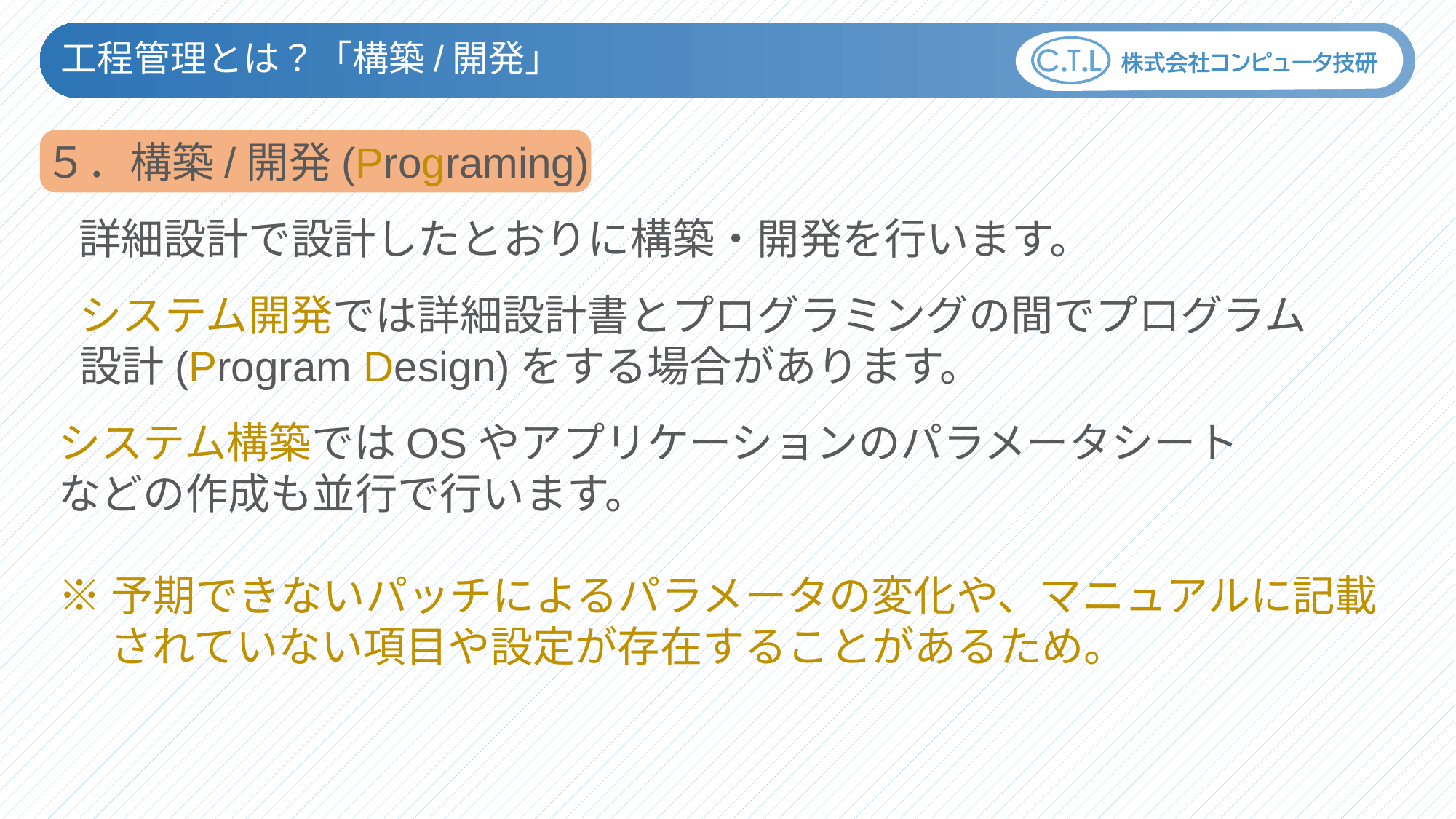

工程管理とは？「構築/開発」

５．構築/開発(Programing)
詳細設計で設計したとおりに構築・開発を行います。
システム開発では詳細設計書とプログラミングの間でプログラム
設計(Program Design)をする場合があります。
システム構築ではOSやアプリケーションのパラメータシート
などの作成も並行で行います。

※予期できないパッチによるパラメータの変化や、マニュアルに記載
　 されていない項目や設定が存在することがあるため。